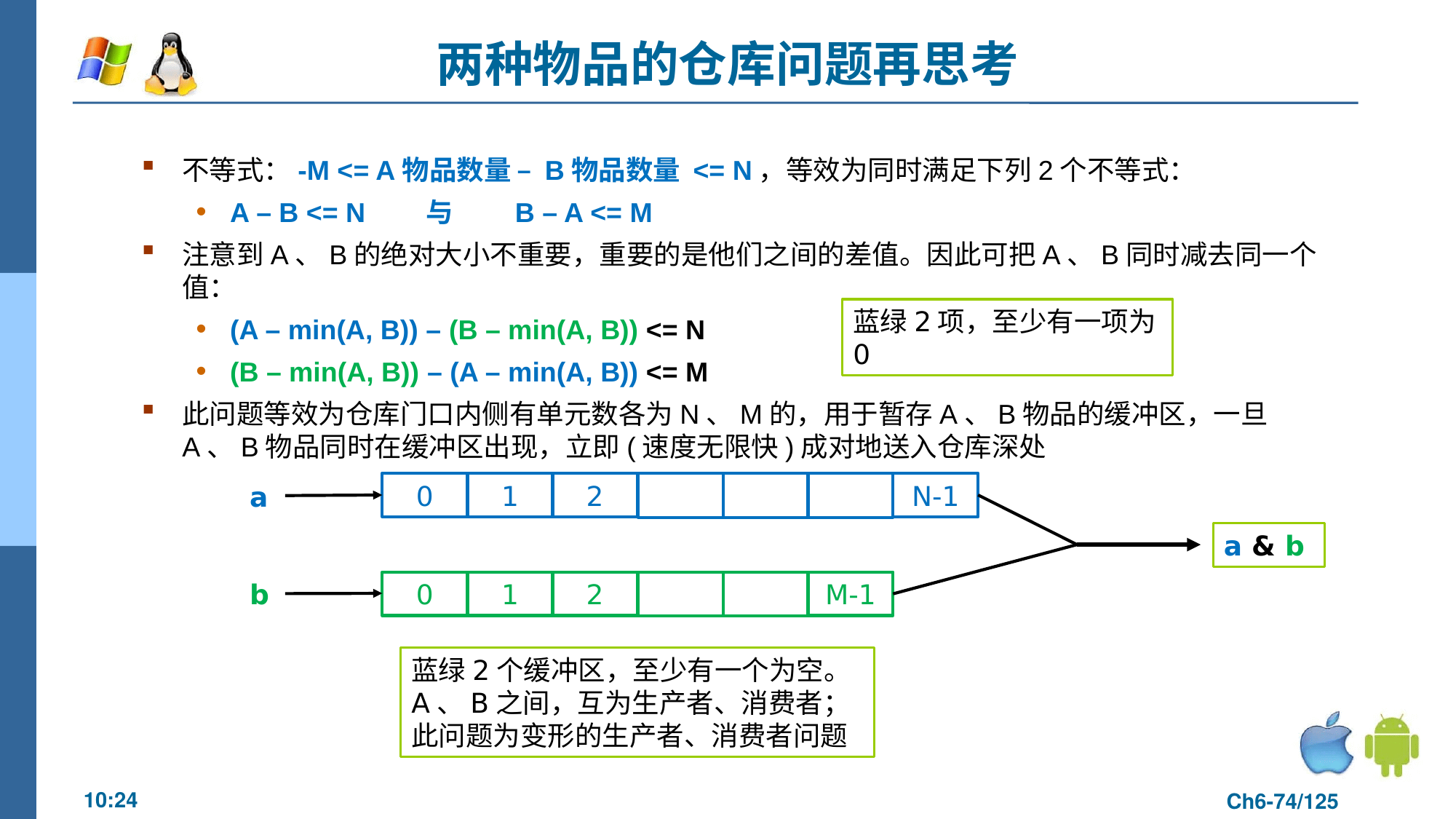

# 两种物品的仓库问题再思考
不等式：-M <= A物品数量 – B物品数量 <= N，等效为同时满足下列2个不等式：
A – B <= N       与         B – A <= M
注意到A、B的绝对大小不重要，重要的是他们之间的差值。因此可把A、B同时减去同一个值：
(A – min(A, B)) – (B – min(A, B)) <= N
(B – min(A, B)) – (A – min(A, B)) <= M
此问题等效为仓库门口内侧有单元数各为N、M的，用于暂存A、B物品的缓冲区，一旦A、B物品同时在缓冲区出现，立即(速度无限快)成对地送入仓库深处

蓝绿2项，至少有一项为0
0
1
2

N-1
a
a & b
b
0
1
2

M-1
蓝绿2个缓冲区，至少有一个为空。
A、B之间，互为生产者、消费者；
此问题为变形的生产者、消费者问题